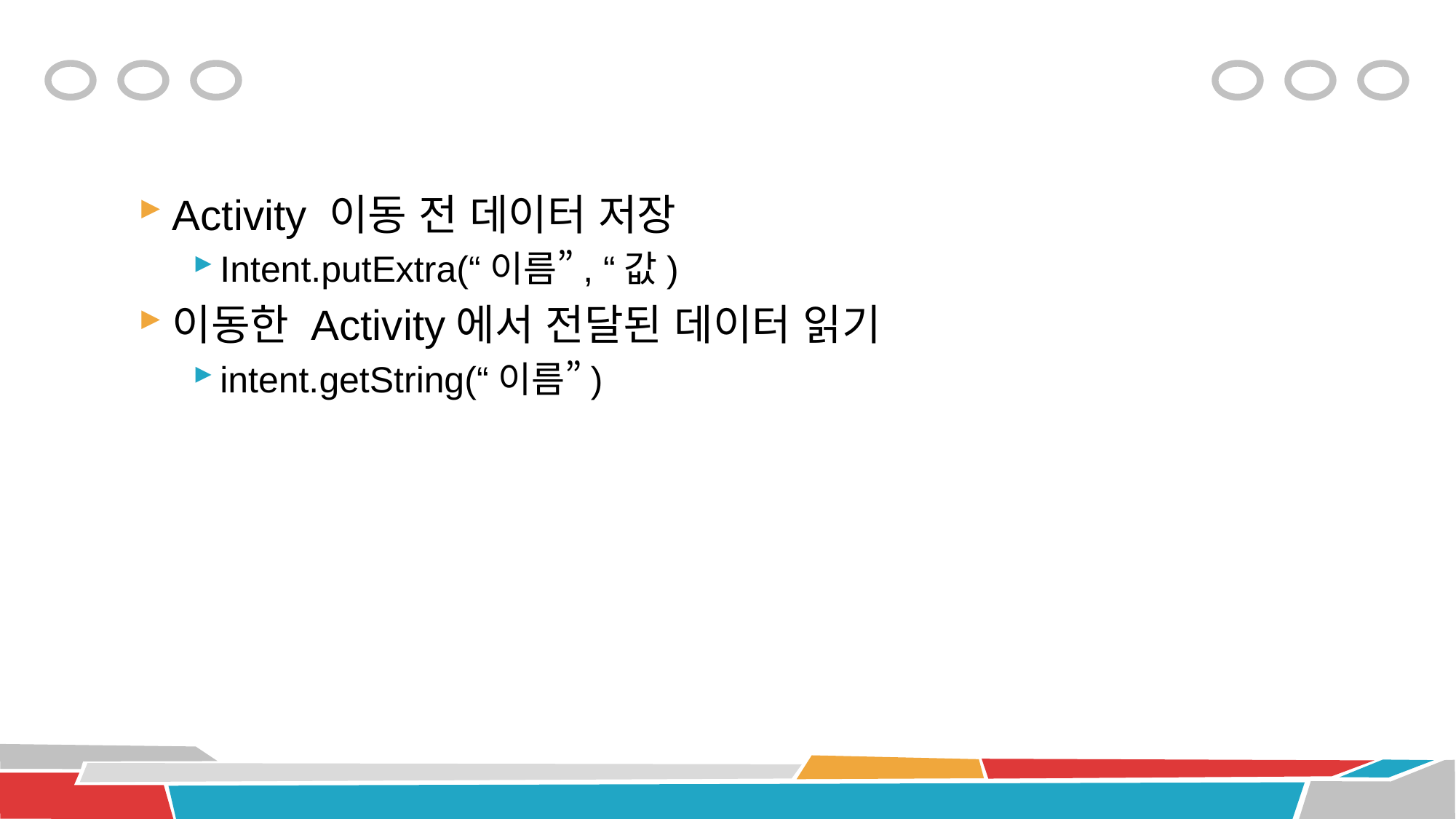

#
Activity 이동 전 데이터 저장
Intent.putExtra(“이름”, “값)
이동한 Activity에서 전달된 데이터 읽기
intent.getString(“이름”)